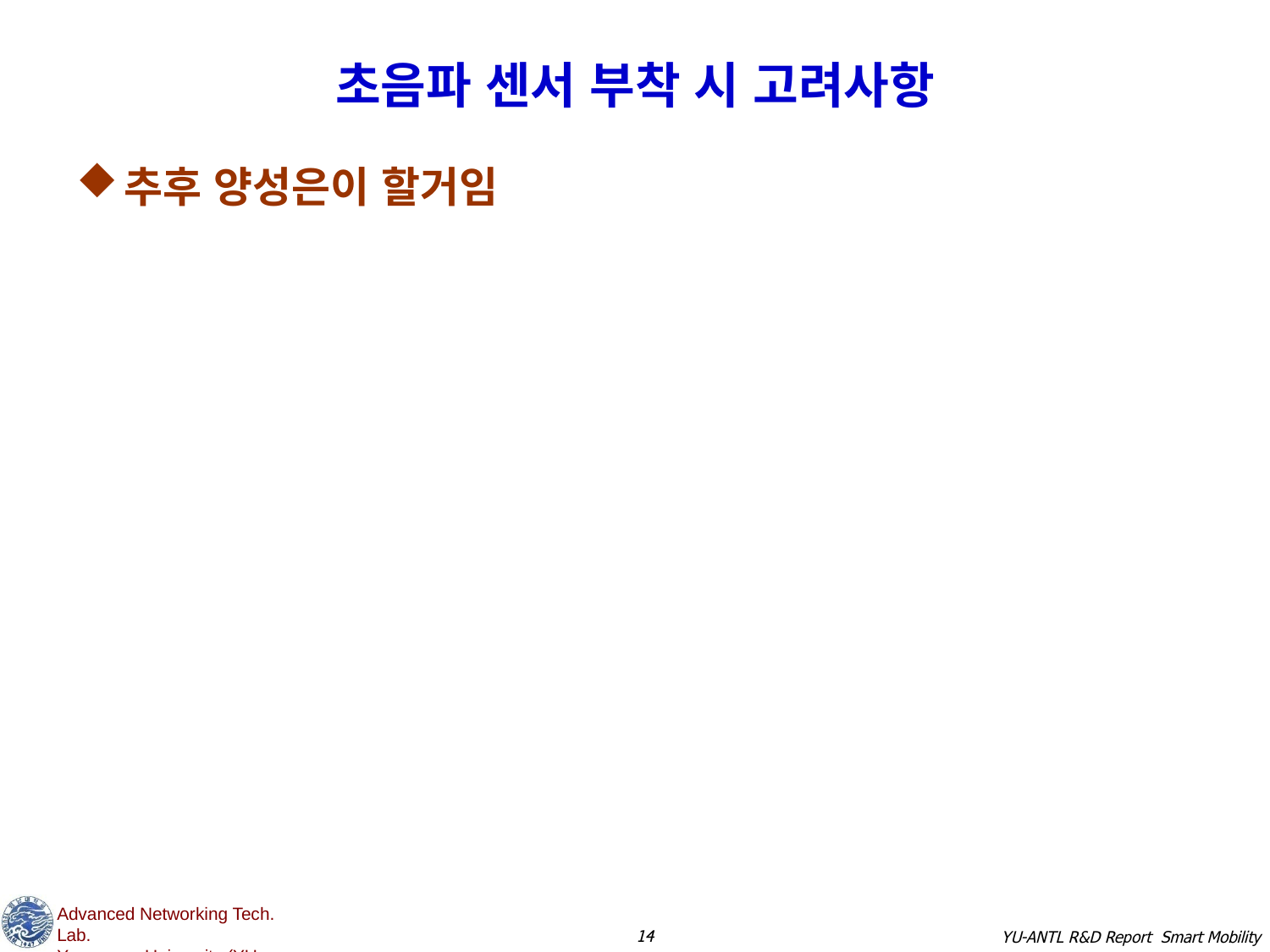

# 초음파 센서 부착 시 고려사항
추후 양성은이 할거임